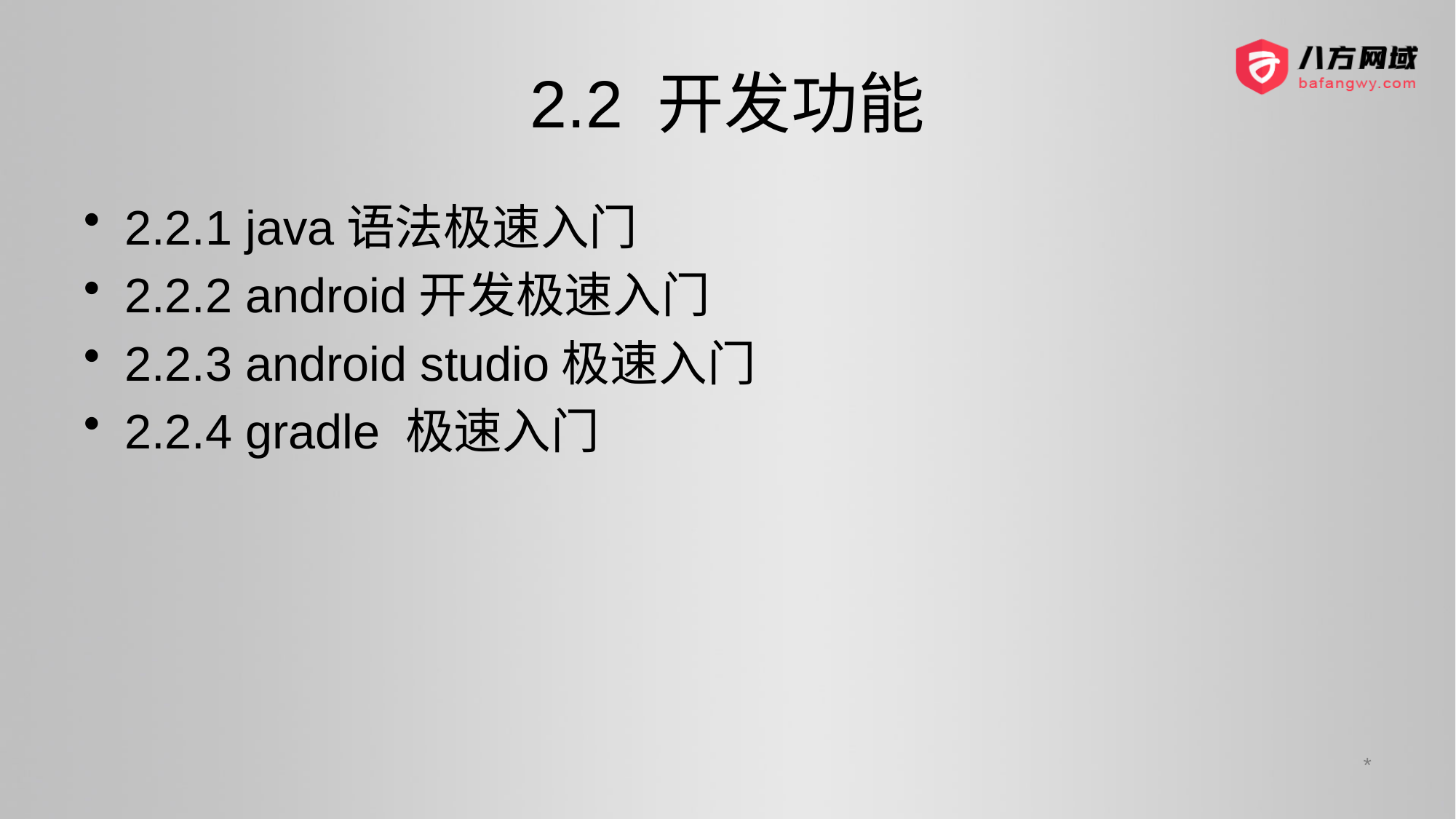

# 2.2 开发功能
2.2.1 java语法极速入门
2.2.2 android开发极速入门
2.2.3 android studio极速入门
2.2.4 gradle 极速入门
*